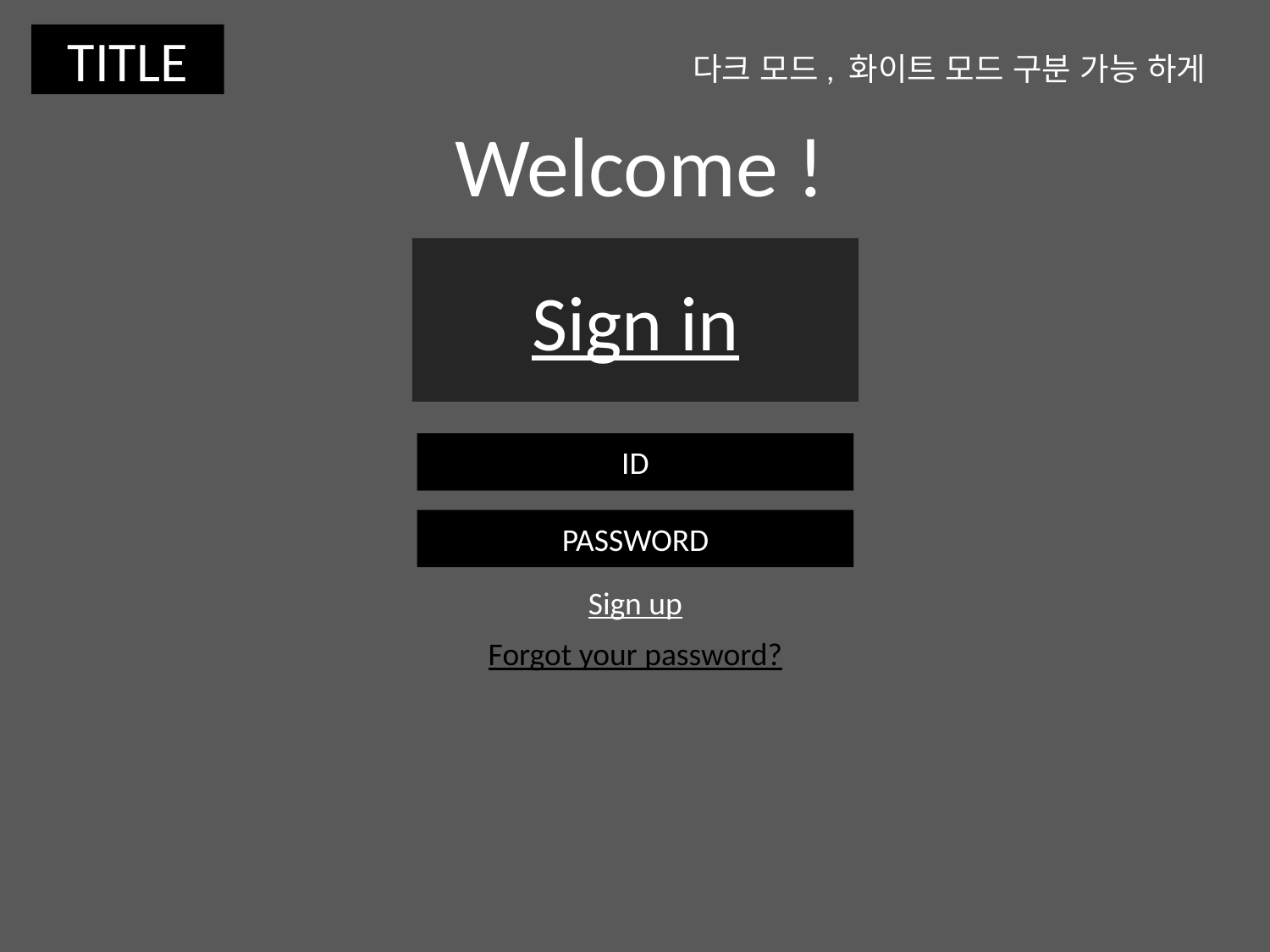

TITLE
다크 모드, 화이트 모드 구분 가능 하게
Welcome !
Sign in
ID
PASSWORD
Sign up
Forgot your password?